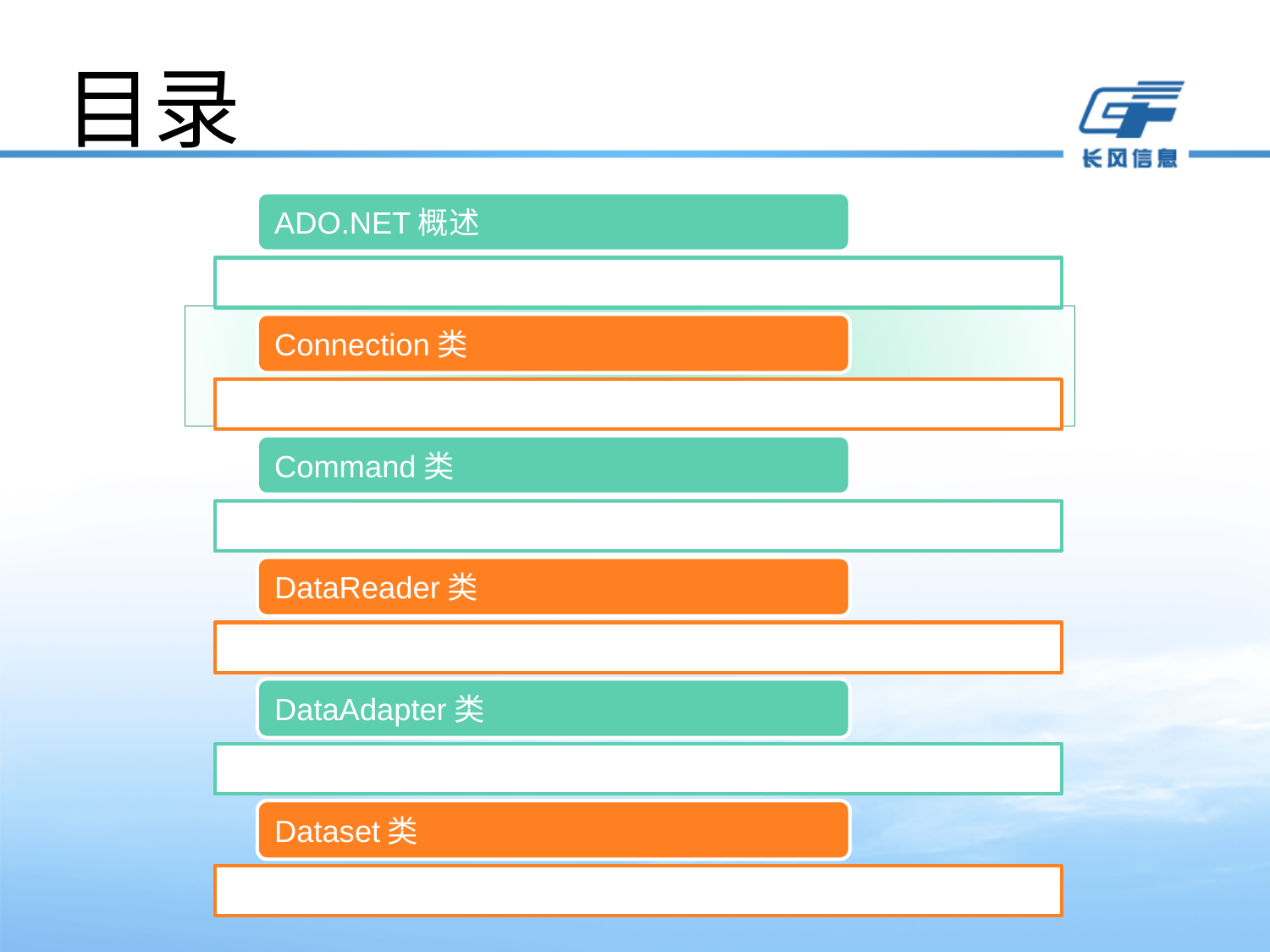

# 目录
ADO.NET概述
Connection类
Command类
DataReader类
DataAdapter类
Dataset类